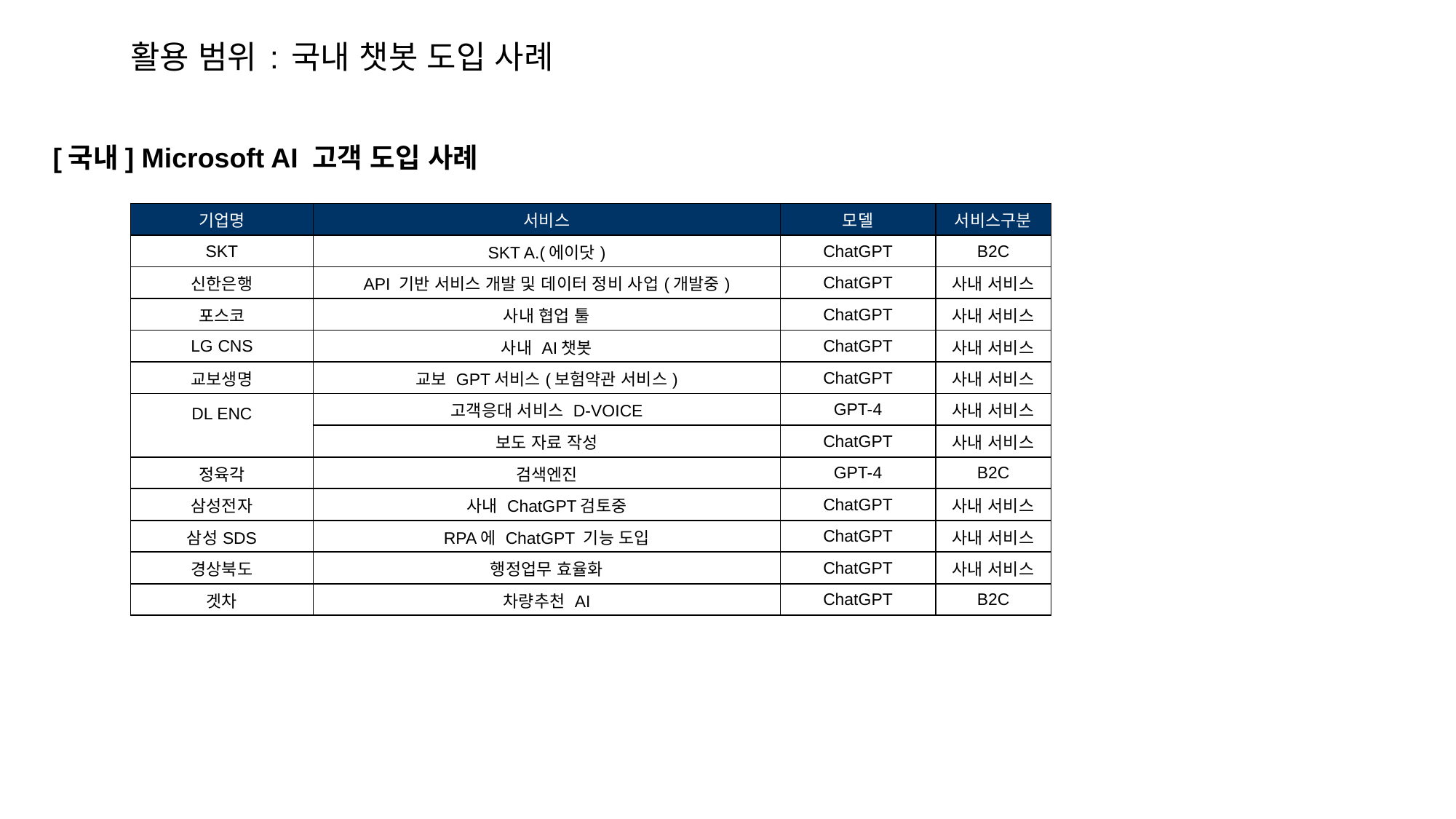

# 활용 범위 : 국내 챗봇 도입 사례
[국내] Microsoft AI 고객 도입 사례
| 기업명 | 서비스 | 모델 | 서비스구분 |
| --- | --- | --- | --- |
| SKT | SKT A.(에이닷) | ChatGPT | B2C |
| 신한은행 | API 기반 서비스 개발 및 데이터 정비 사업(개발중) | ChatGPT | 사내 서비스 |
| 포스코 | 사내 협업 툴 | ChatGPT | 사내 서비스 |
| LG CNS | 사내 AI챗봇 | ChatGPT | 사내 서비스 |
| 교보생명 | 교보 GPT서비스(보험약관 서비스) | ChatGPT | 사내 서비스 |
| DL ENC | 고객응대 서비스 D-VOICE | GPT-4 | 사내 서비스 |
|  | 보도 자료 작성 | ChatGPT | 사내 서비스 |
| 정육각 | 검색엔진 | GPT-4 | B2C |
| 삼성전자 | 사내 ChatGPT검토중 | ChatGPT | 사내 서비스 |
| 삼성SDS | RPA에 ChatGPT 기능 도입 | ChatGPT | 사내 서비스 |
| 경상북도 | 행정업무 효율화 | ChatGPT | 사내 서비스 |
| 겟차 | 차량추천 AI | ChatGPT | B2C |